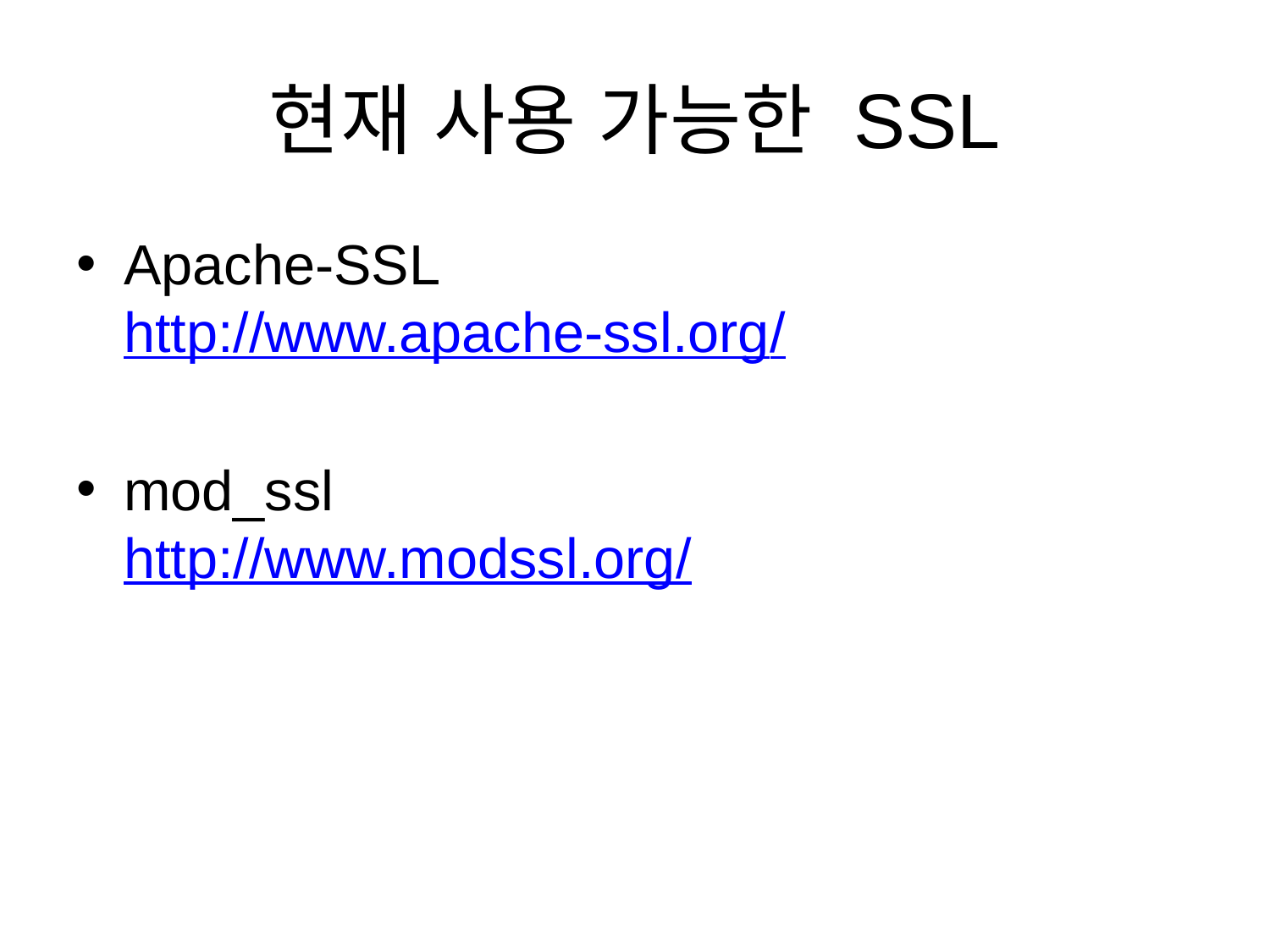

# 현재 사용 가능한 SSL
Apache-SSL
http://www.apache-ssl.org/

mod_ssl
http://www.modssl.org/